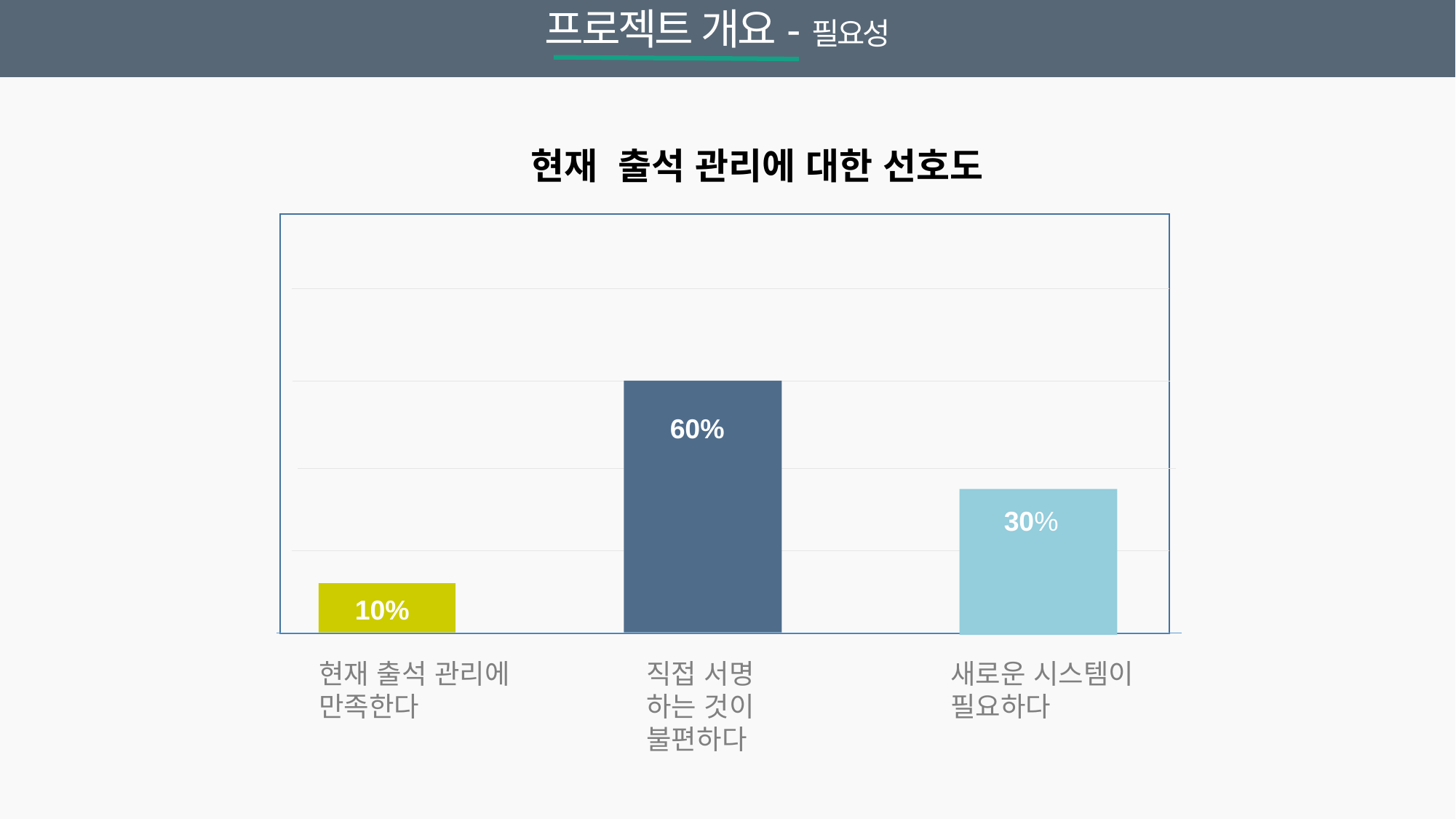

프로젝트 개요-필요성
현재  출석 관리에 대한 선호도

60%

30%

10%
현재 출석 관리에
만족한다
직접 서명
하는 것이
불편하다
새로운 시스템이 필요하다